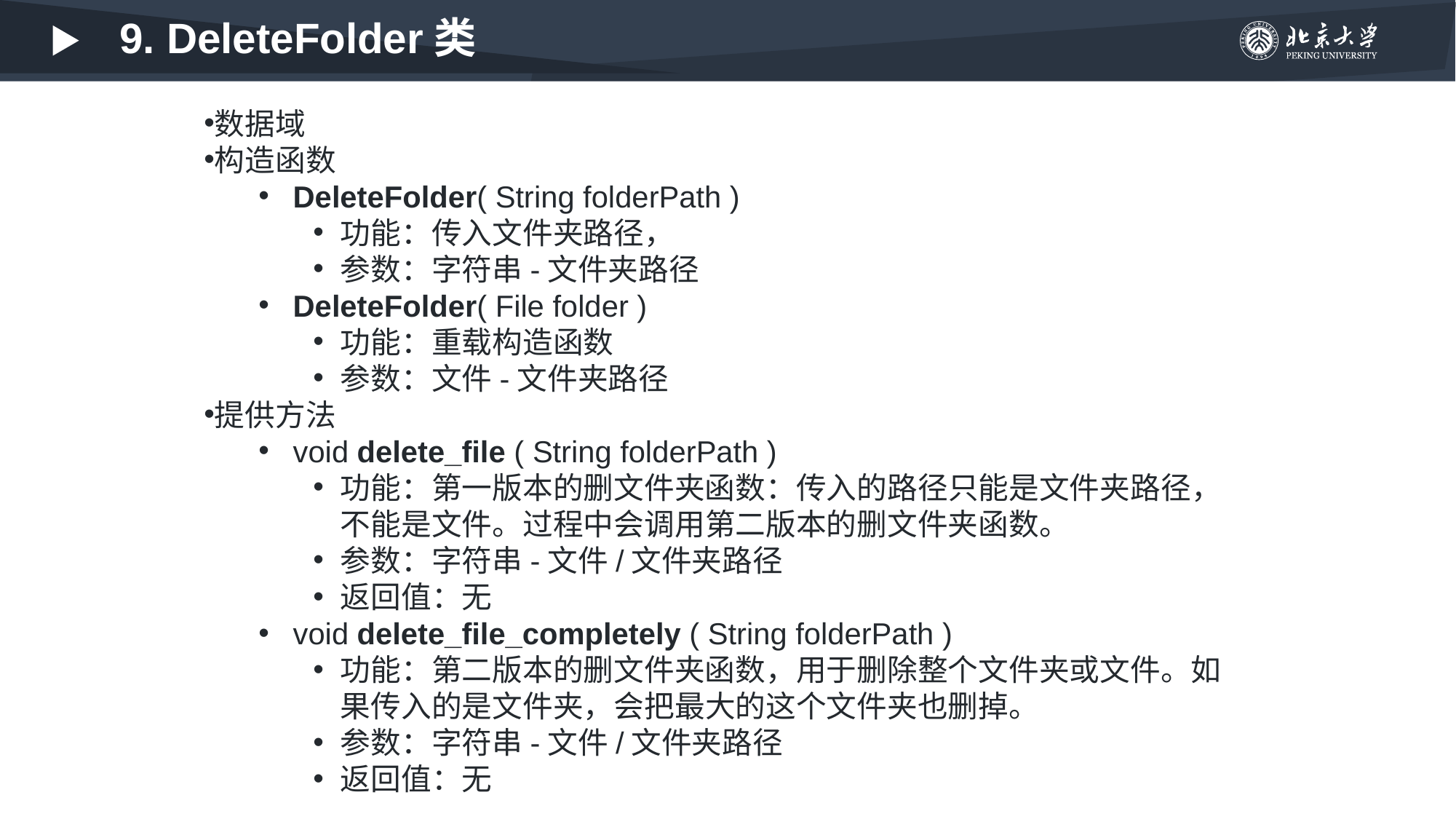

9. DeleteFolder类
数据域
构造函数
DeleteFolder( String folderPath )
功能：传入文件夹路径，
参数：字符串-文件夹路径
DeleteFolder( File folder )
功能：重载构造函数
参数：文件-文件夹路径
提供方法
void delete_file ( String folderPath )
功能：第一版本的删文件夹函数：传入的路径只能是文件夹路径，不能是文件。过程中会调用第二版本的删文件夹函数。
参数：字符串-文件/文件夹路径
返回值：无
void delete_file_completely ( String folderPath )
功能：第二版本的删文件夹函数，用于删除整个文件夹或文件。如果传入的是文件夹，会把最大的这个文件夹也删掉。
参数：字符串-文件/文件夹路径
返回值：无